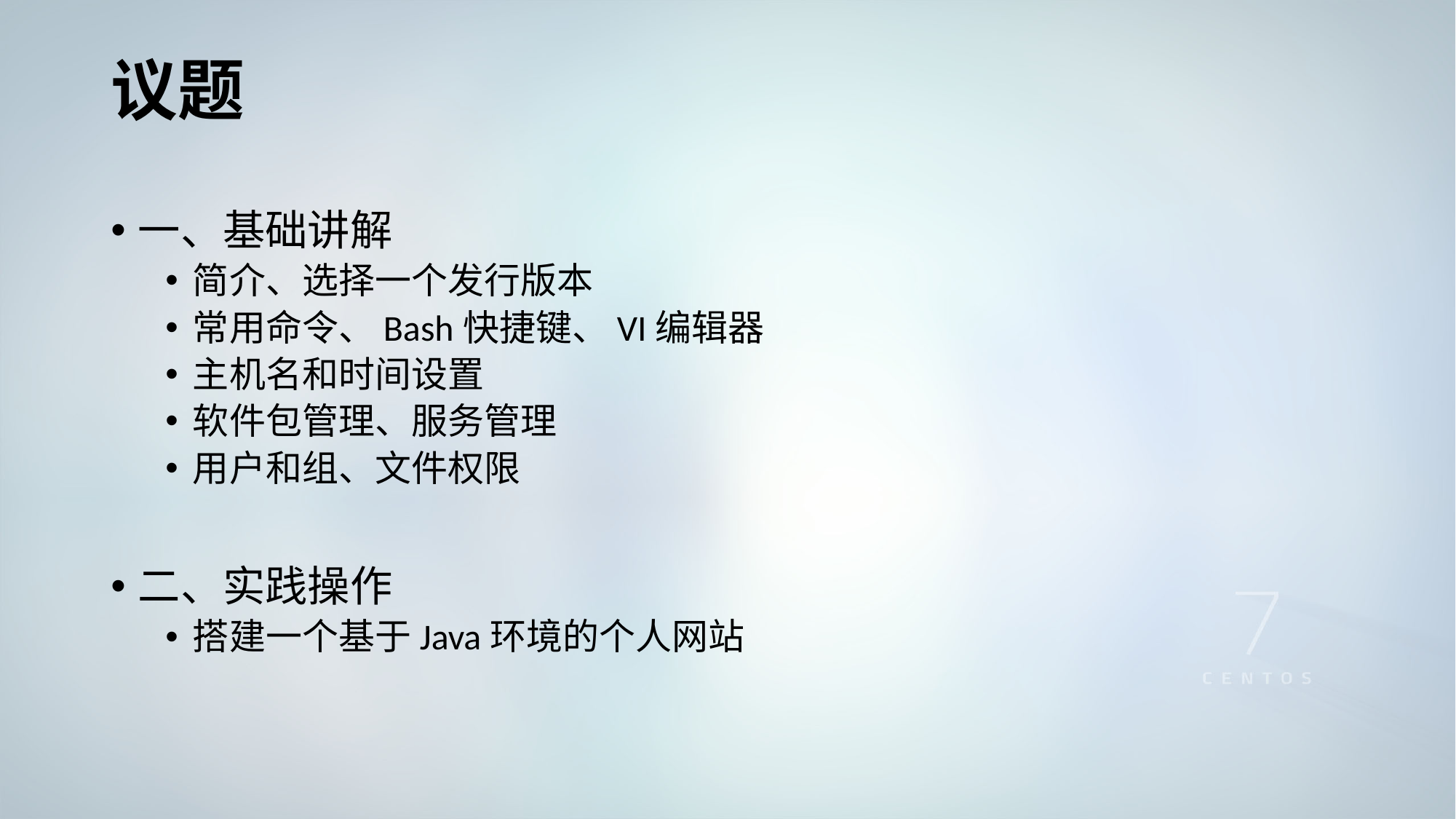

# 议题
一、基础讲解
简介、选择一个发行版本
常用命令、Bash快捷键、VI编辑器
主机名和时间设置
软件包管理、服务管理
用户和组、文件权限

二、实践操作
搭建一个基于Java环境的个人网站